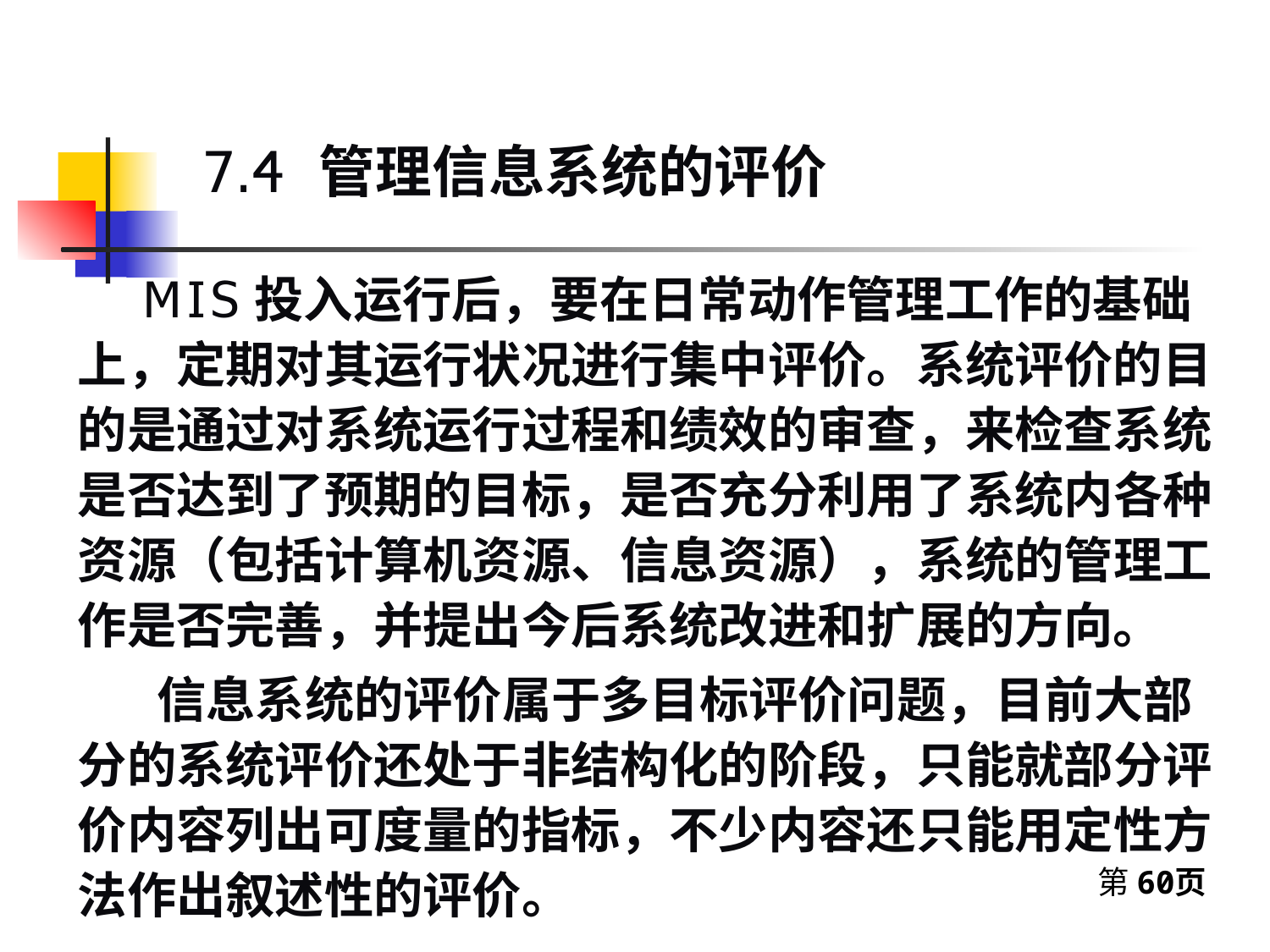

7.4 管理信息系统的评价
     MIS投入运行后，要在日常动作管理工作的基础上，定期对其运行状况进行集中评价。系统评价的目的是通过对系统运行过程和绩效的审查，来检查系统是否达到了预期的目标，是否充分利用了系统内各种资源（包括计算机资源、信息资源），系统的管理工作是否完善，并提出今后系统改进和扩展的方向。
      信息系统的评价属于多目标评价问题，目前大部分的系统评价还处于非结构化的阶段，只能就部分评价内容列出可度量的指标，不少内容还只能用定性方法作出叙述性的评价。